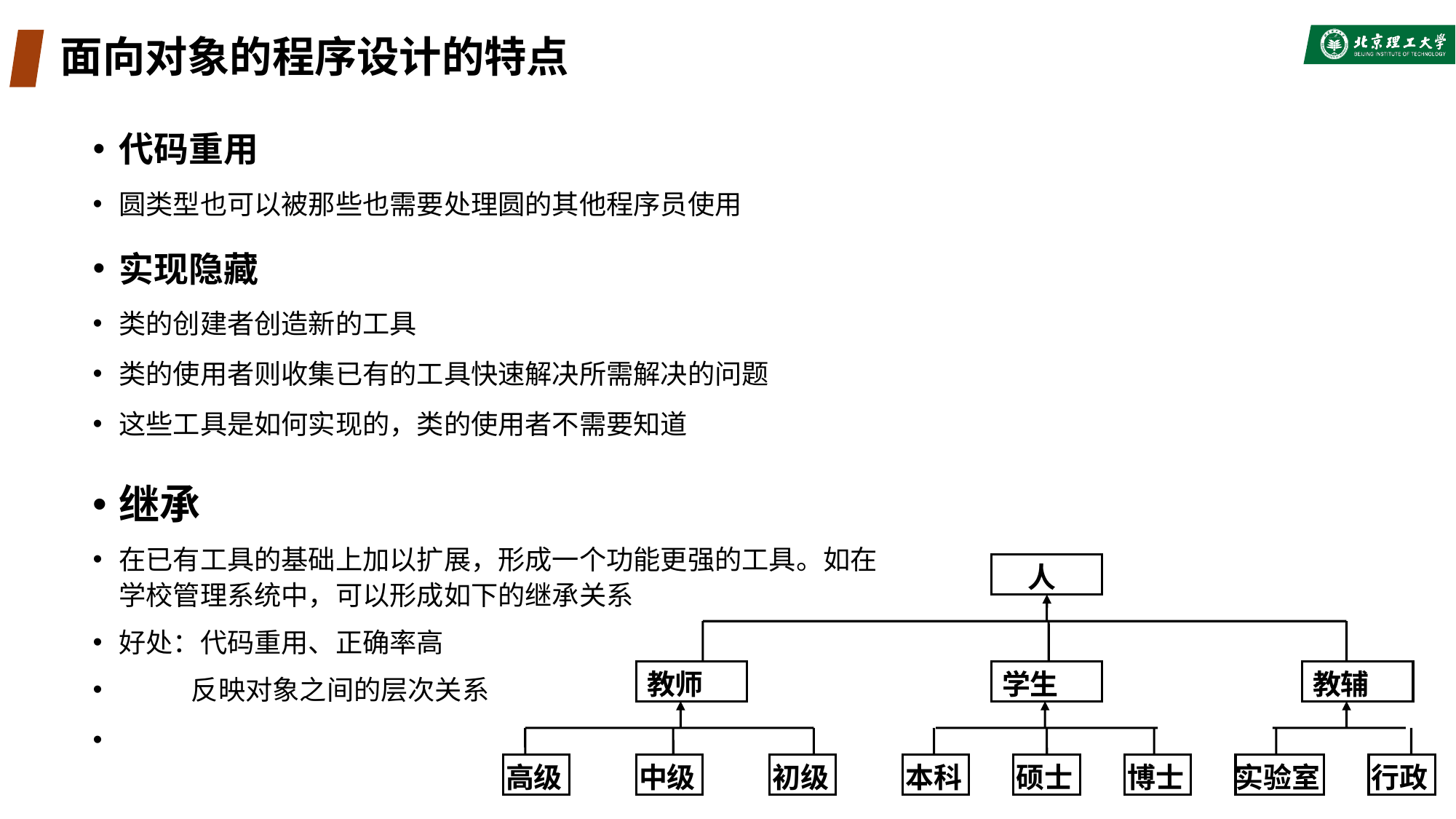

# 面向对象的程序设计的特点
代码重用
圆类型也可以被那些也需要处理圆的其他程序员使用
实现隐藏
类的创建者创造新的工具
类的使用者则收集已有的工具快速解决所需解决的问题
这些工具是如何实现的，类的使用者不需要知道
继承
在已有工具的基础上加以扩展，形成一个功能更强的工具。如在学校管理系统中，可以形成如下的继承关系
好处：代码重用、正确率高
           反映对象之间的层次关系

   人

教师
学生
教辅

高级
中级
初级
本科
硕士
博士
实验室
行政